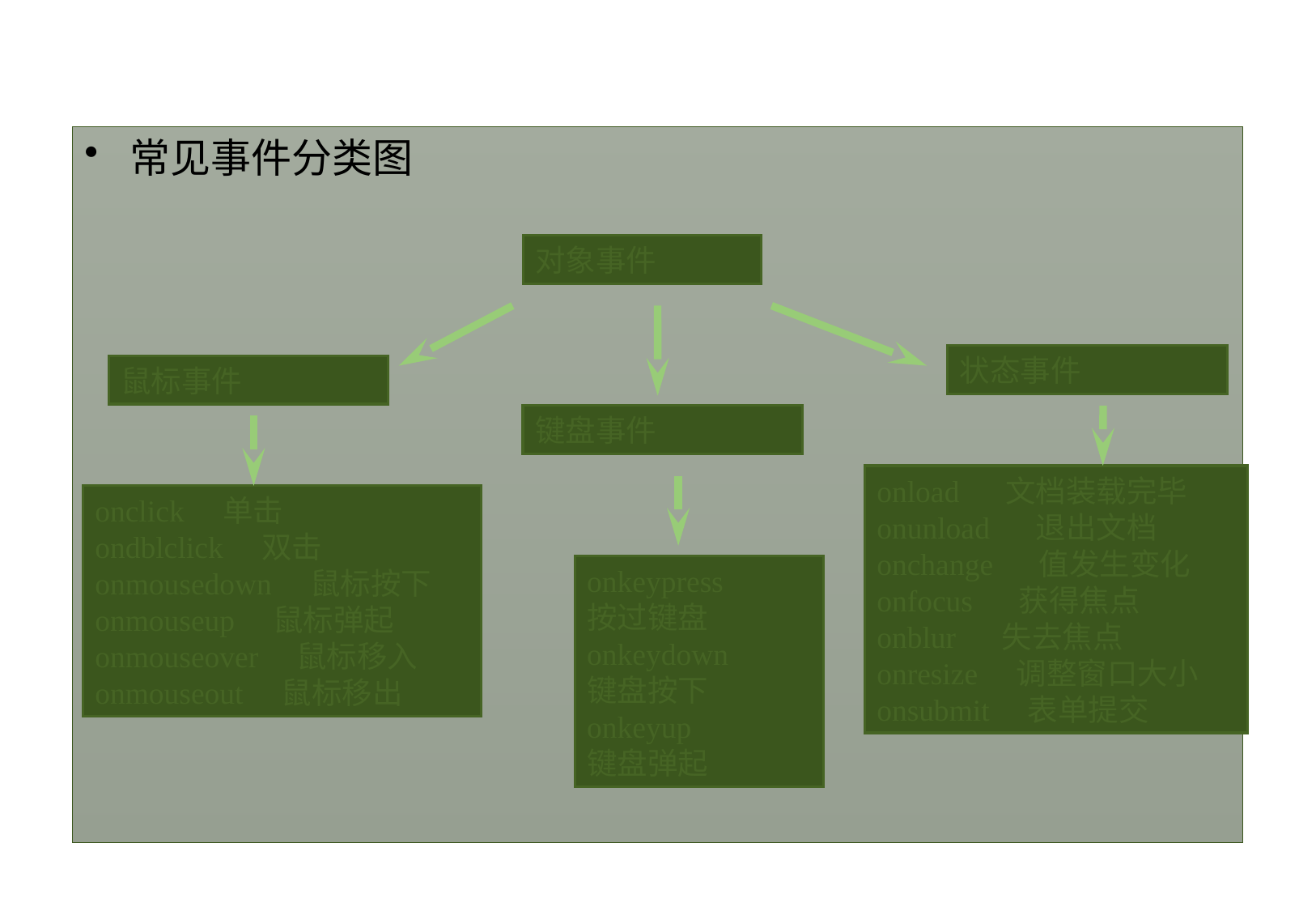

#
常见事件分类图
对象事件

状态事件
鼠标事件
键盘事件

onload     文档装载完毕
onunload     退出文档
onchange     值发生变化
onfocus     获得焦点
onblur     失去焦点
onresize    调整窗口大小
onsubmit    表单提交

onclick    单击
ondblclick    双击
onmousedown    鼠标按下
onmouseup    鼠标弹起
onmouseover    鼠标移入
onmouseout    鼠标移出
onkeypress
按过键盘
onkeydown
键盘按下
onkeyup
键盘弹起